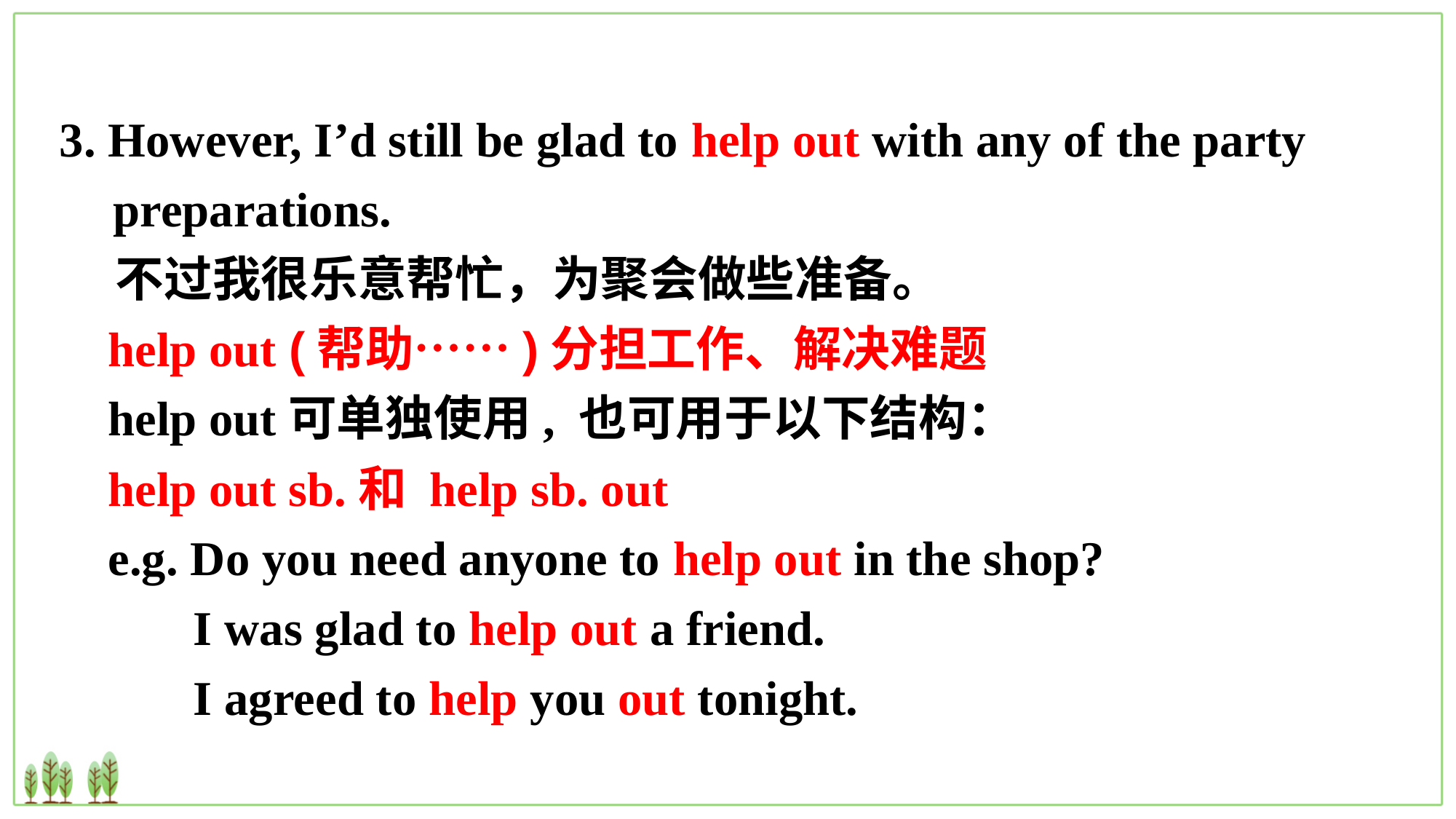

3. However, I’d still be glad to help out with any of the party preparations.
    不过我很乐意帮忙，为聚会做些准备。
    help out (帮助……)分担工作、解决难题
    help out可单独使用, 也可用于以下结构：
    help out sb.和 help sb. out
    e.g. Do you need anyone to help out in the shop?
           I was glad to help out a friend.
           I agreed to help you out tonight.